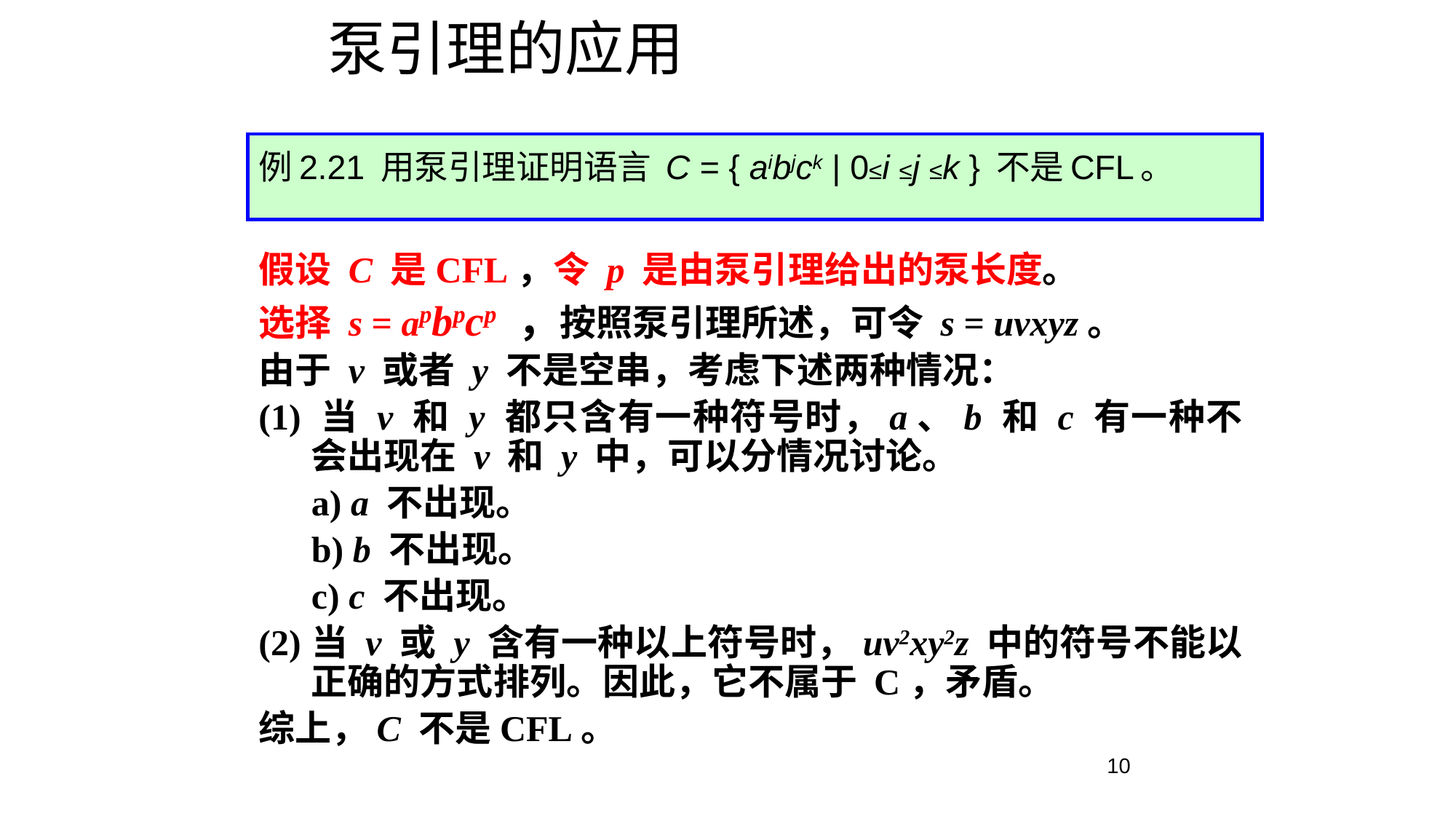

泵引理的应用
#
例2.21 用泵引理证明语言 C = { aibjck | 0≤i ≤j ≤k } 不是CFL。

假设 C 是CFL，令 p 是由泵引理给出的泵长度。
选择 s = apbpcp ，按照泵引理所述，可令 s = uvxyz。
由于 v 或者 y 不是空串，考虑下述两种情况：
(1) 当 v 和 y 都只含有一种符号时，a、b 和 c 有一种不会出现在 v 和 y 中，可以分情况讨论。
	a) a 不出现。
	b) b 不出现。
	c) c 不出现。
(2) 	当 v 或 y 含有一种以上符号时，uv2xy2z 中的符号不能以正确的方式排列。因此，它不属于 C，矛盾。
综上，C 不是CFL。
10